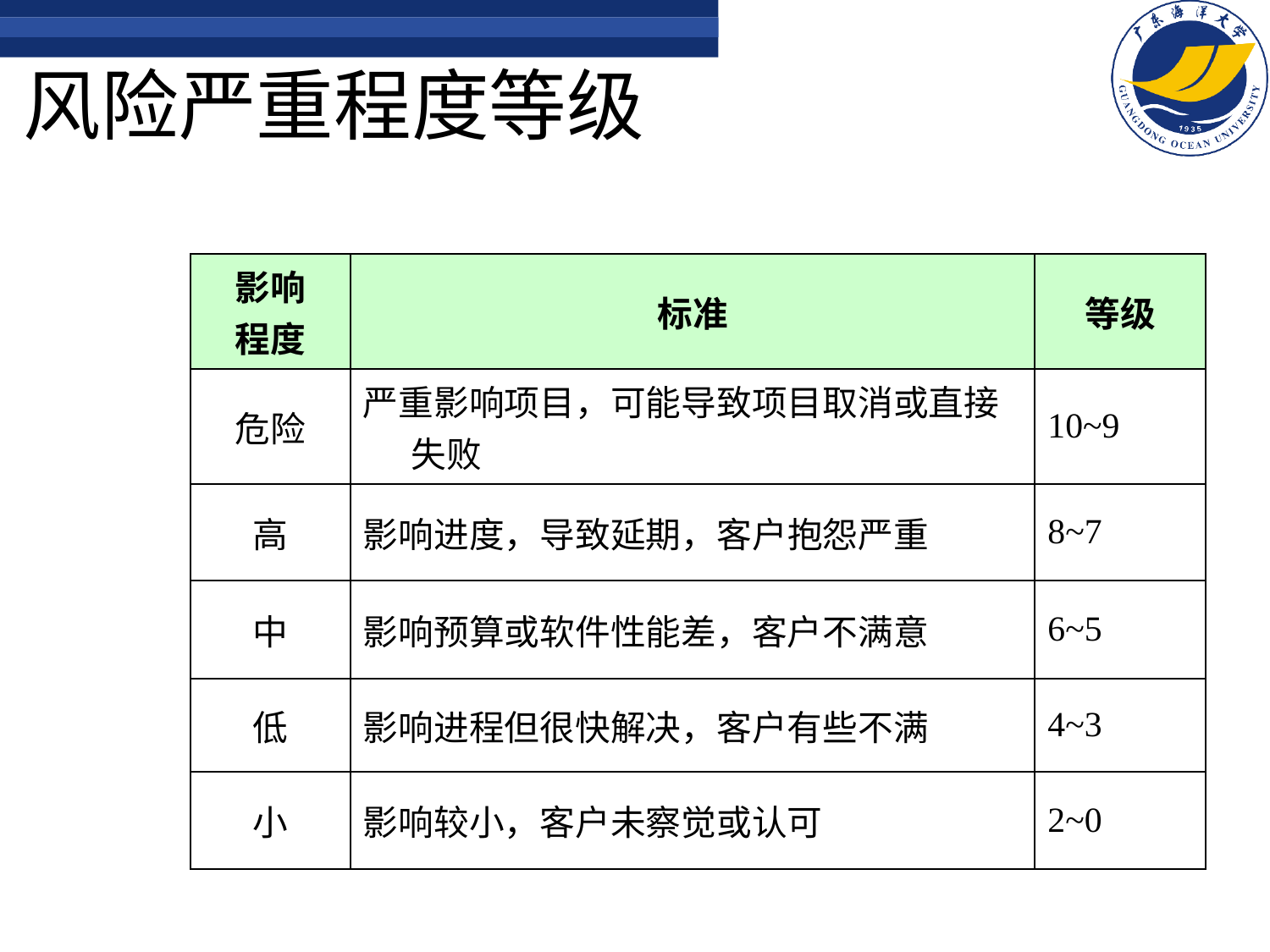

# 风险严重程度等级
| 影响 程度 | 标准 | 等级 |
| --- | --- | --- |
| 危险 | 严重影响项目，可能导致项目取消或直接失败 | 10~9 |
| 高 | 影响进度，导致延期，客户抱怨严重 | 8~7 |
| 中 | 影响预算或软件性能差，客户不满意 | 6~5 |
| 低 | 影响进程但很快解决，客户有些不满 | 4~3 |
| 小 | 影响较小，客户未察觉或认可 | 2~0 |
12